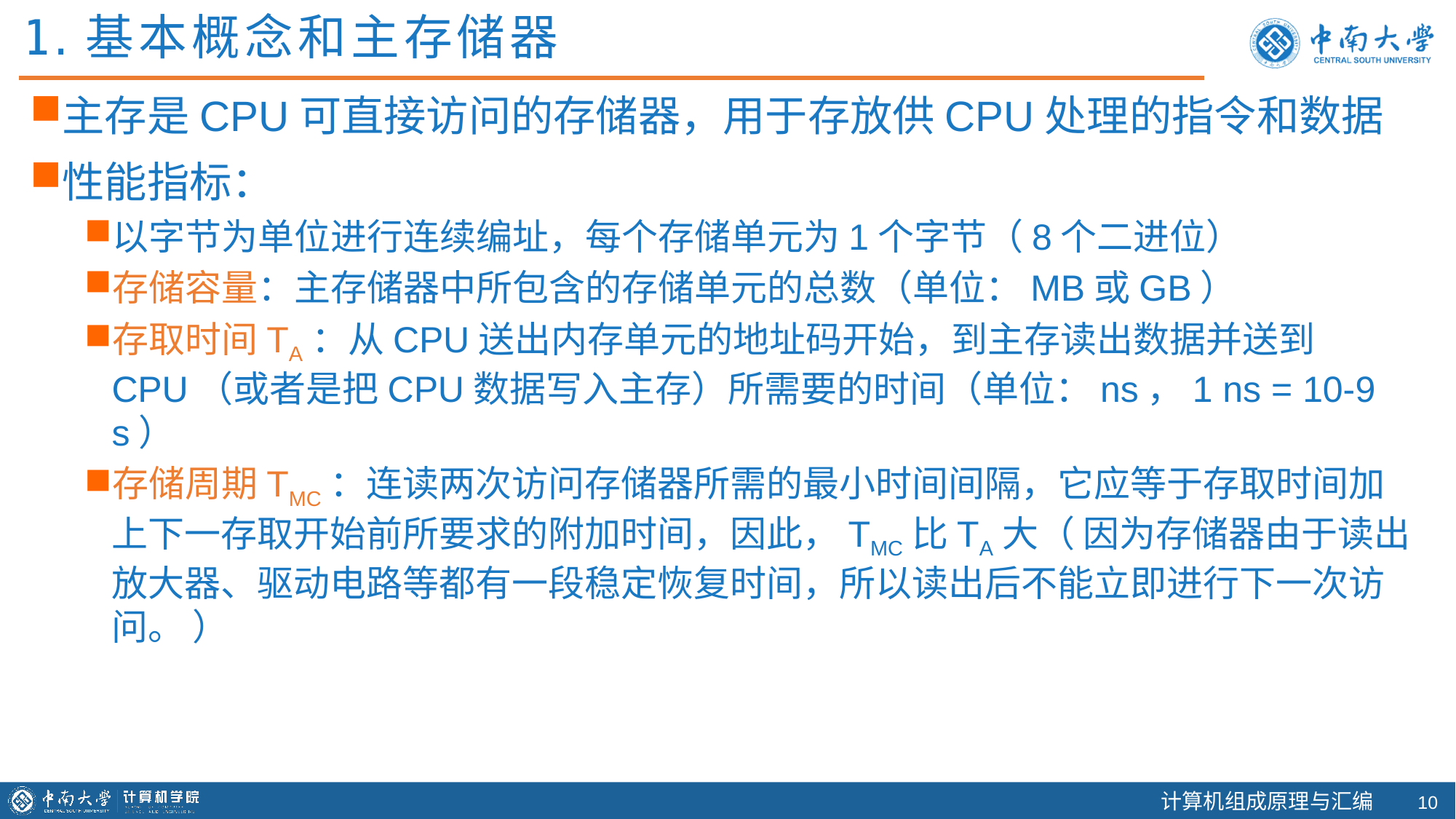

1.基本概念和主存储器

主存是CPU可直接访问的存储器，用于存放供CPU处理的指令和数据
性能指标：
以字节为单位进行连续编址，每个存储单元为1个字节（8个二进位）
存储容量：主存储器中所包含的存储单元的总数（单位：MB或GB）
存取时间TA：从CPU送出内存单元的地址码开始，到主存读出数据并送到CPU（或者是把CPU数据写入主存）所需要的时间（单位：ns，1 ns = 10-9 s）
存储周期TMC：连读两次访问存储器所需的最小时间间隔，它应等于存取时间加上下一存取开始前所要求的附加时间，因此，TMC比TA大（ 因为存储器由于读出放大器、驱动电路等都有一段稳定恢复时间，所以读出后不能立即进行下一次访问。 ）
10